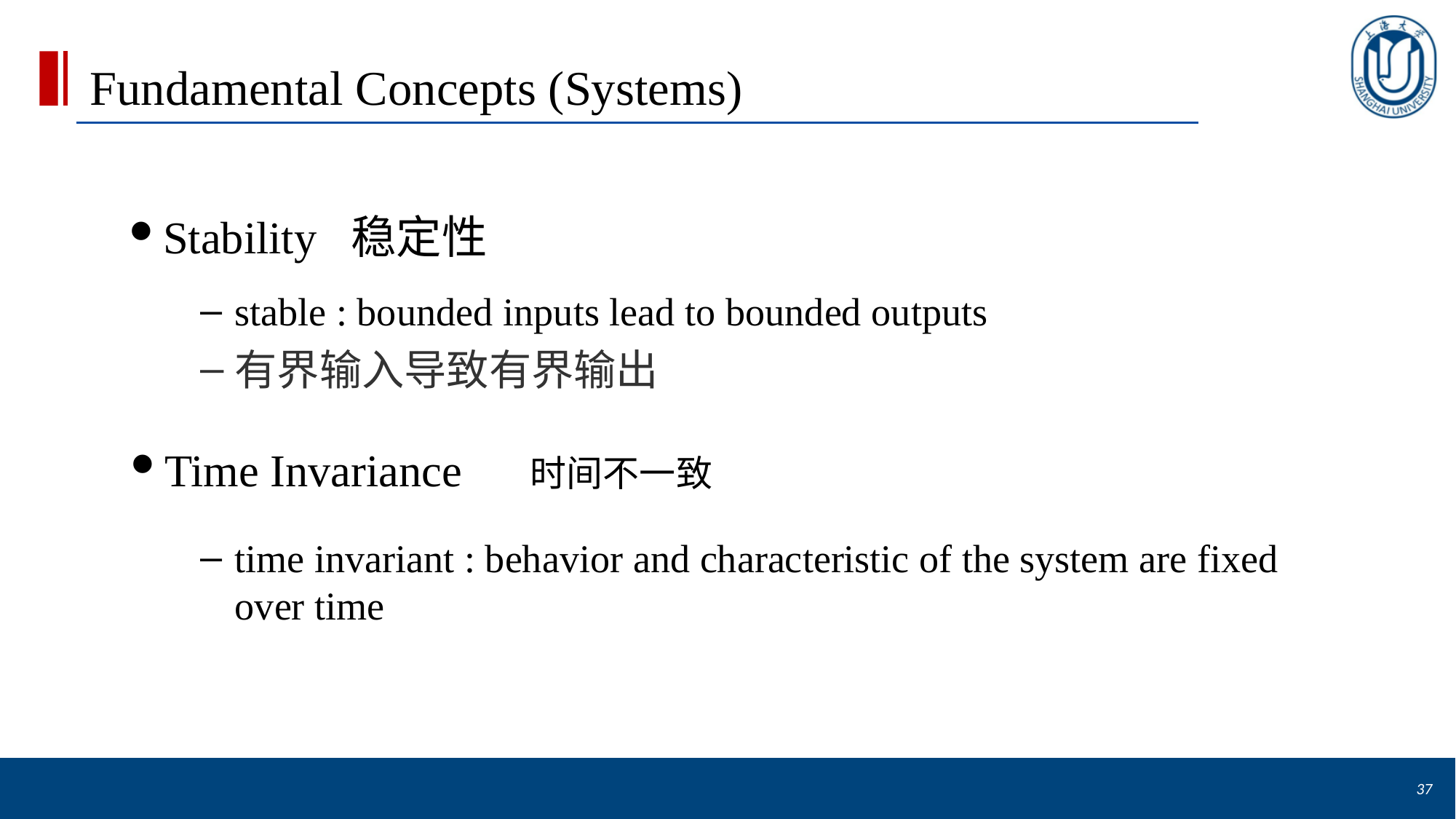

# Fundamental Concepts (Systems)
Stability  稳定性
stable : bounded inputs lead to bounded outputs
有界输入导致有界输出
Time Invariance     时间不一致
time invariant : behavior and characteristic of the system are fixed over time
37